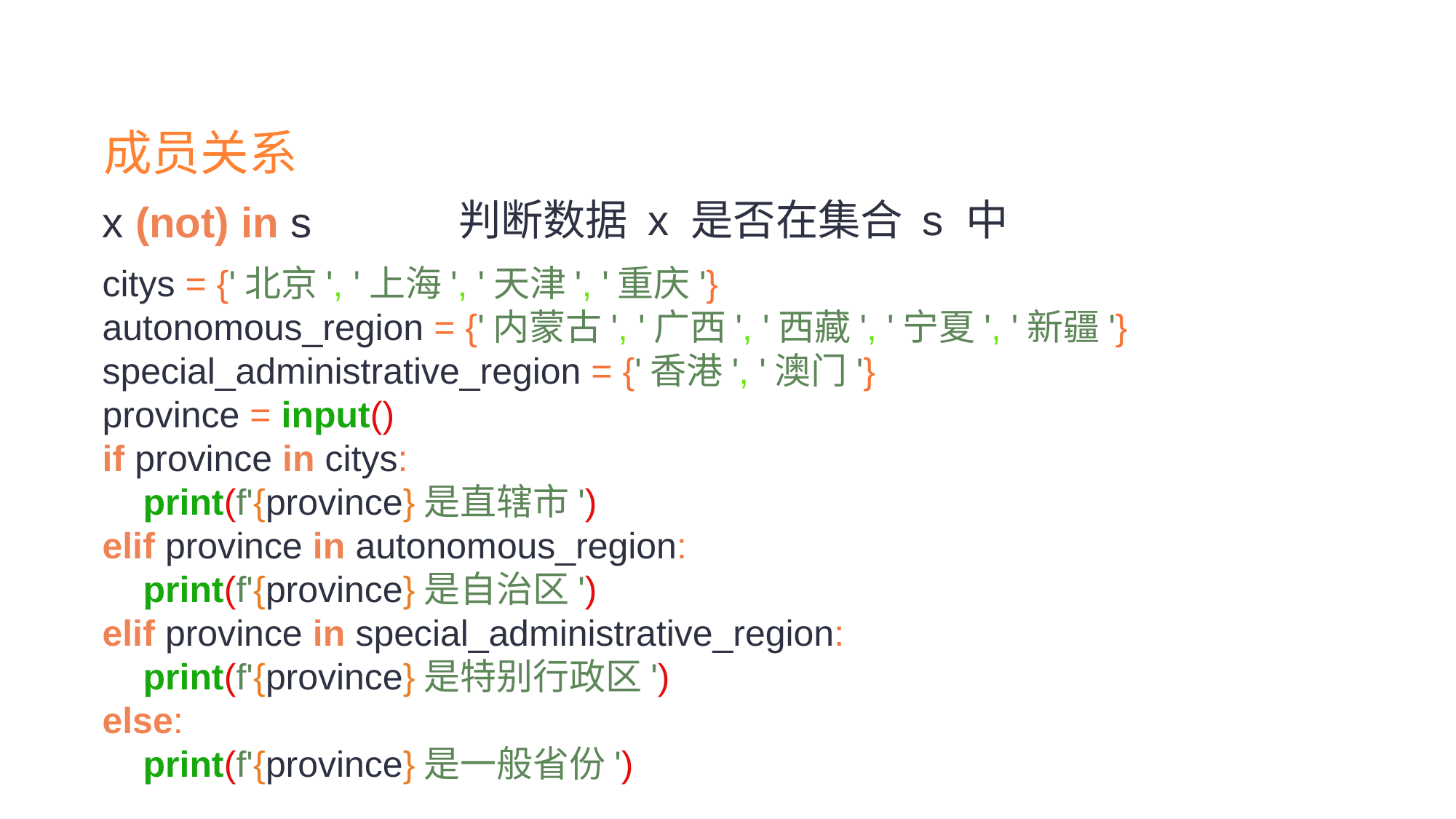

成员关系
判断数据 x 是否在集合 s 中
x (not) in s
citys = {'北京', '上海', '天津', '重庆'}
autonomous_region = {'内蒙古', '广西', '西藏', '宁夏', '新疆'}
special_administrative_region = {'香港', '澳门'}
province = input()
if province in citys:
    print(f'{province}是直辖市')
elif province in autonomous_region:
    print(f'{province}是自治区')
elif province in special_administrative_region:
    print(f'{province}是特别行政区')
else:
    print(f'{province}是一般省份')